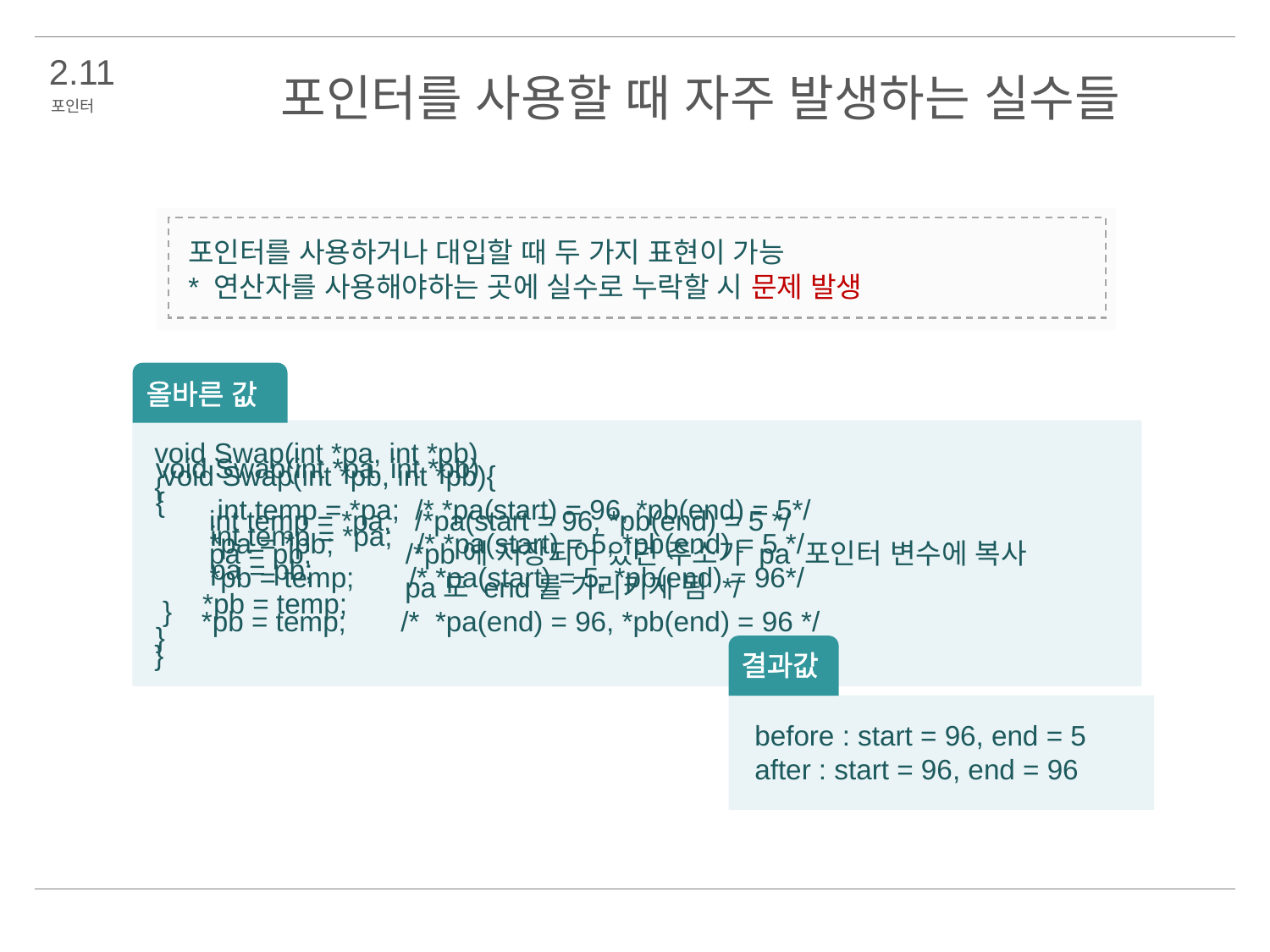

2.11
포인터를 사용할 때 자주 발생하는 실수들
포인터

포인터를 사용하거나 대입할 때 두 가지 표현이 가능
* 연산자를 사용해야하는 곳에 실수로 누락할 시 문제 발생

올바른 값

void Swap(int *pa, int *pb)
{
       int temp = *pa;   /*pa(start = 96, *pb(end) = 5 */
       pa = pb;            /*pb에 저장되어 있던 주소가 pa 포인터 변수에 복사
                                pa도 end를 가리키게 됨 */
      *pb = temp;       /*  *pa(end) = 96, *pb(end) = 96 */
}
void Swap(int *pa, int *pb)
{
       int temp = *pa;
       pa = pb;
      *pb = temp;
}
void Swap(int *pb, int *pb){
       int temp = *pa;  /* *pa(start) = 96, *pb(end) = 5*/
      *pa = *pb;	/* *pa(start) = 5, *pb(end) = 5 */
      *pb = temp;       /* *pa(start) = 5, *pb(end) = 96*/
}

결과값

before : start = 96, end = 5
after : start = 96, end = 96